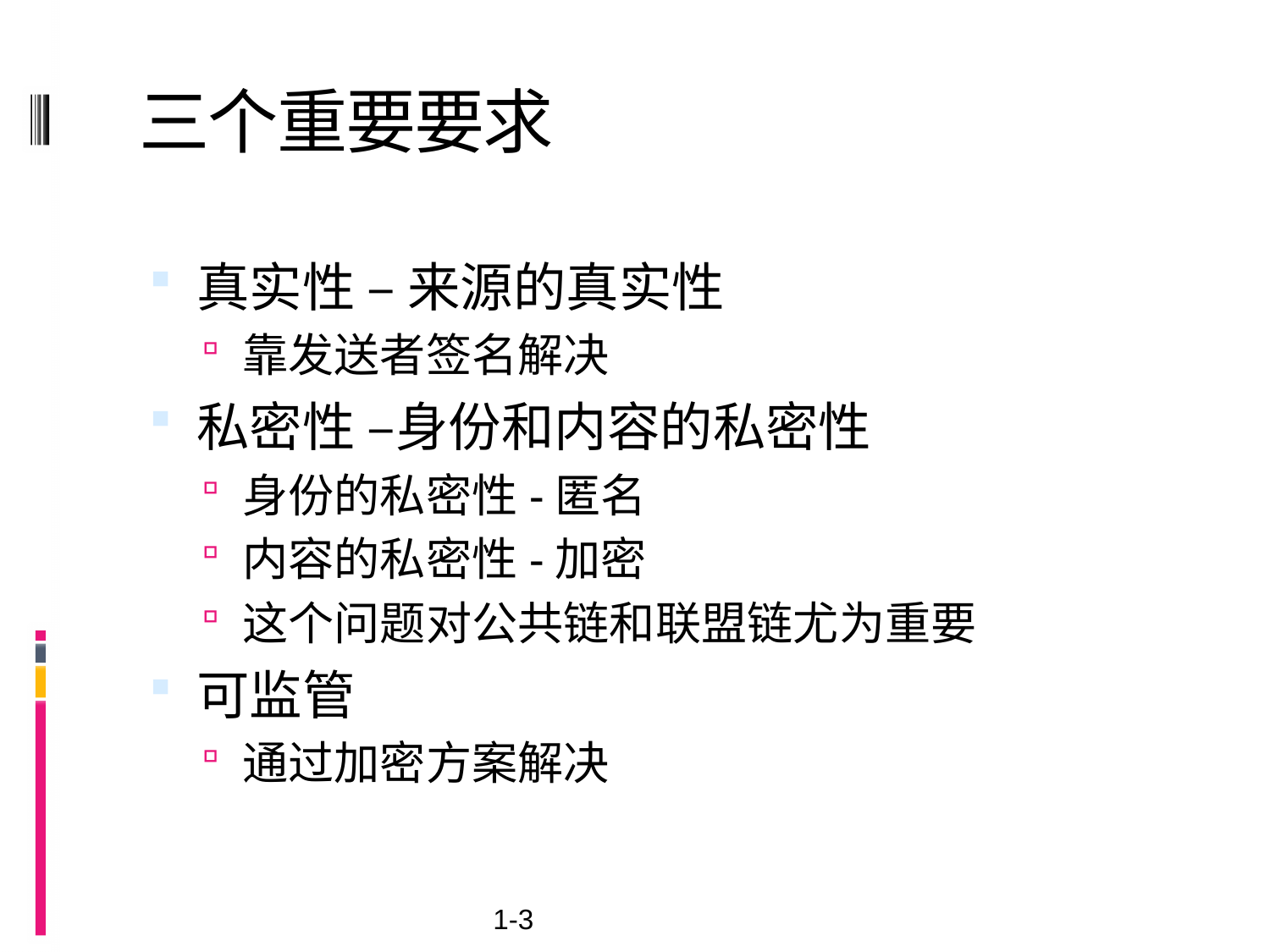

# 三个重要要求
真实性 – 来源的真实性
靠发送者签名解决
私密性 –身份和内容的私密性
身份的私密性-匿名
内容的私密性-加密
这个问题对公共链和联盟链尤为重要
可监管
通过加密方案解决
1-3
3